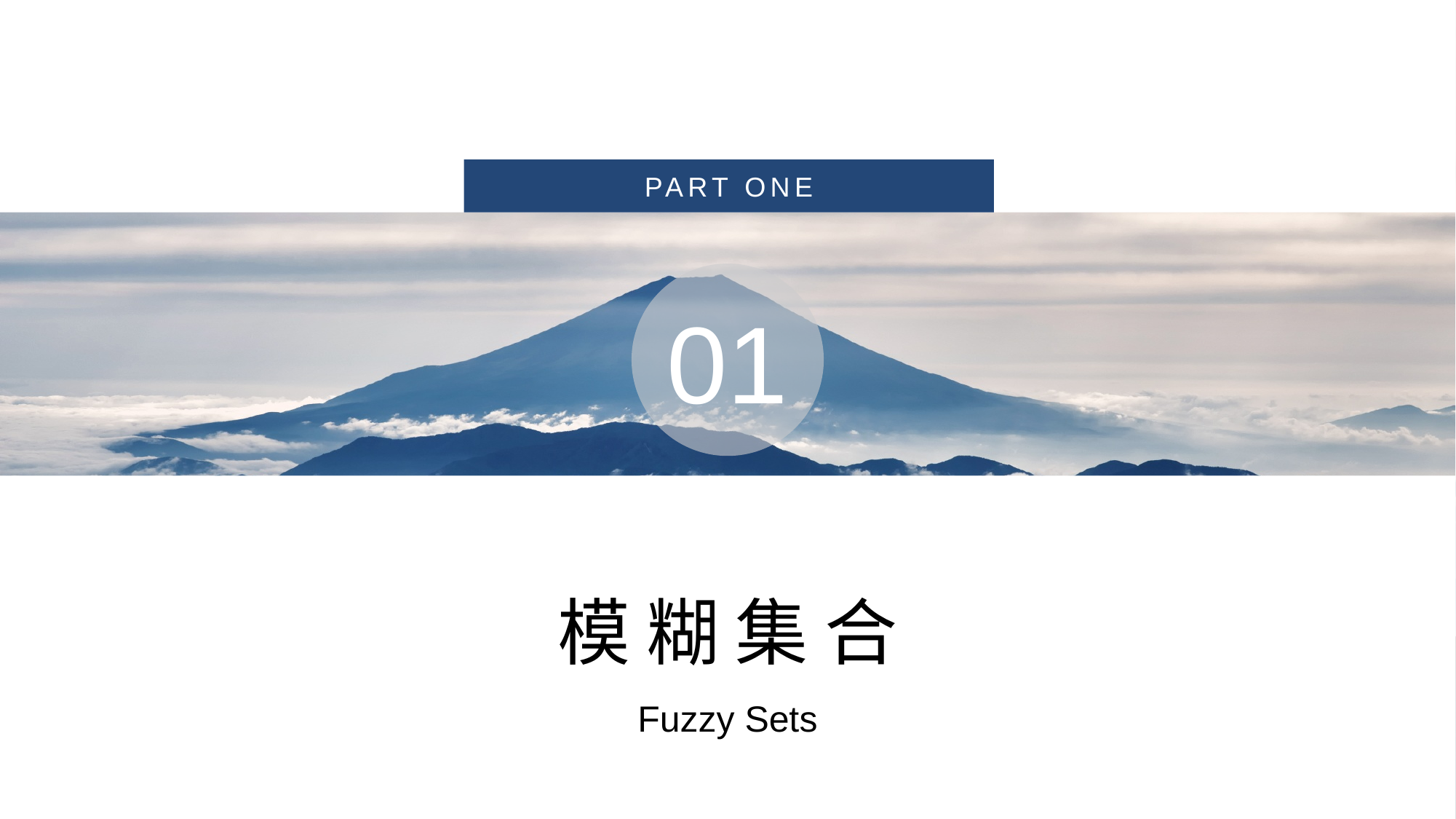

PART ONE
01

模 糊 集 合
Fuzzy Sets